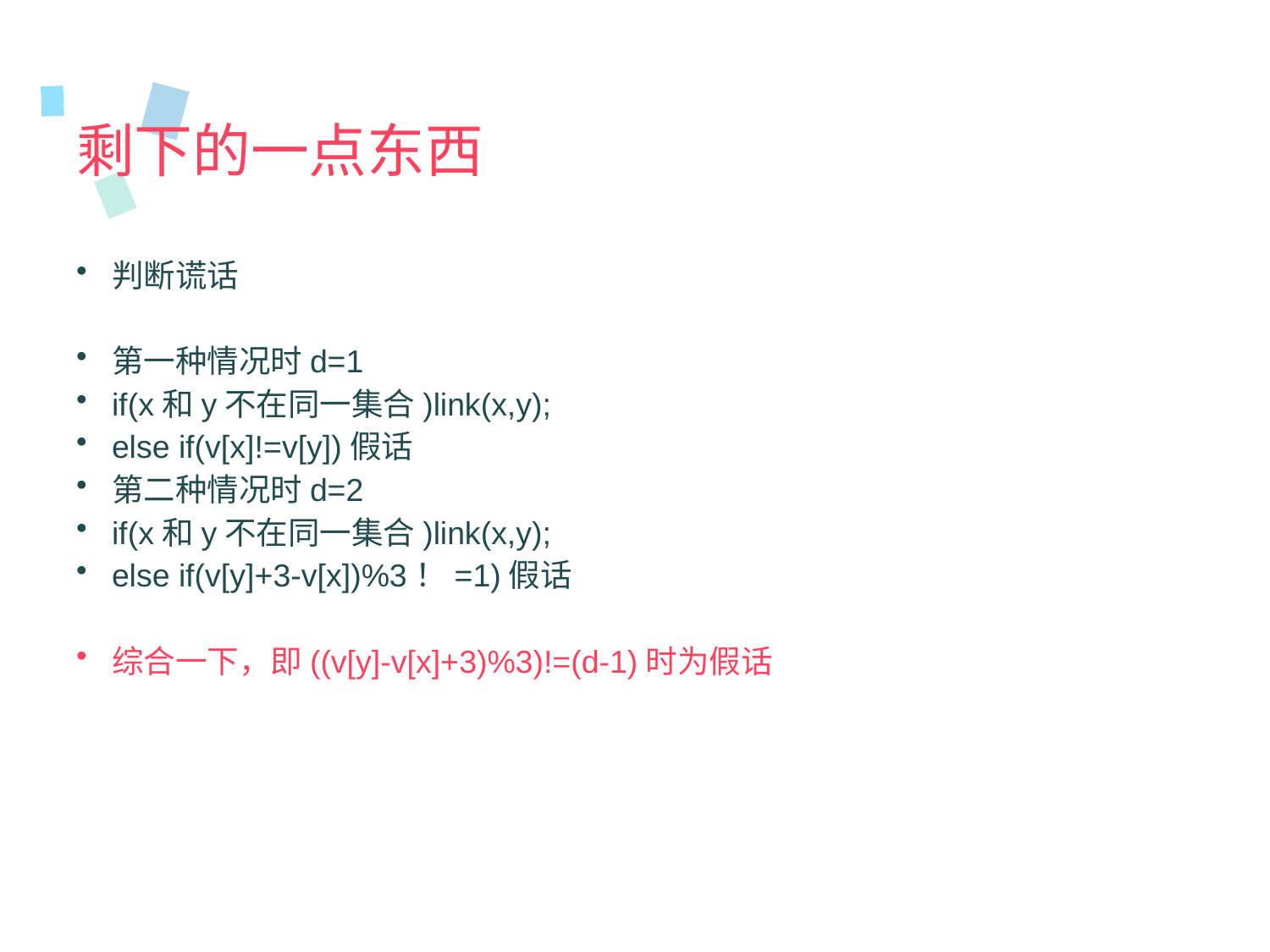

# 剩下的一点东西
判断谎话

第一种情况时d=1
if(x和y不在同一集合)link(x,y);
else if(v[x]!=v[y])假话
第二种情况时d=2
if(x和y不在同一集合)link(x,y);
else if(v[y]+3-v[x])%3！=1)假话

综合一下，即((v[y]-v[x]+3)%3)!=(d-1)时为假话